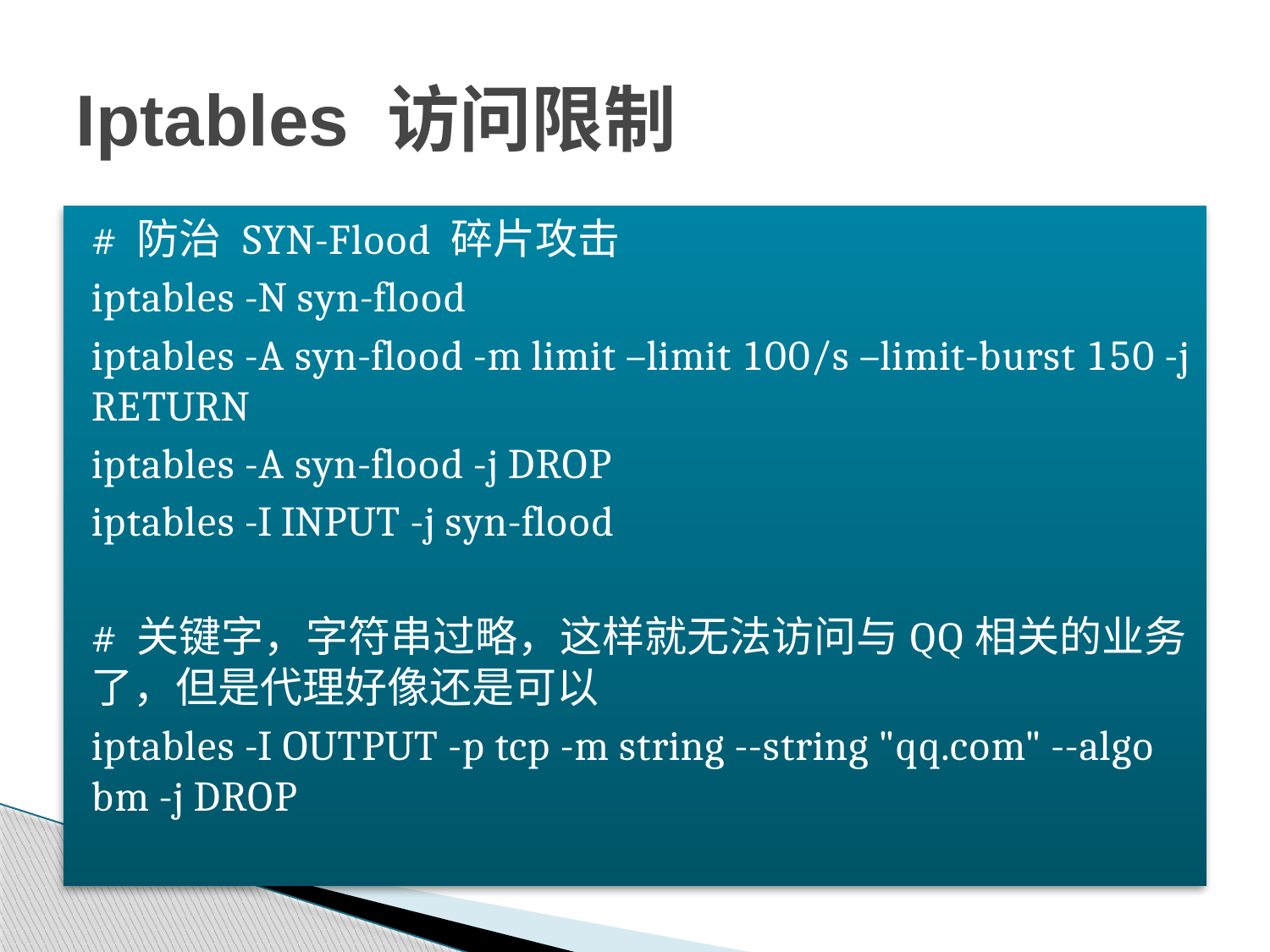

# Iptables 访问限制
# 防治 SYN-Flood 碎片攻击
iptables -N syn-flood
iptables -A syn-flood -m limit –limit 100/s –limit-burst 150 -j RETURN
iptables -A syn-flood -j DROP
iptables -I INPUT -j syn-flood

# 关键字，字符串过略，这样就无法访问与QQ相关的业务了，但是代理好像还是可以
iptables -I OUTPUT -p tcp -m string --string "qq.com" --algo bm -j DROP